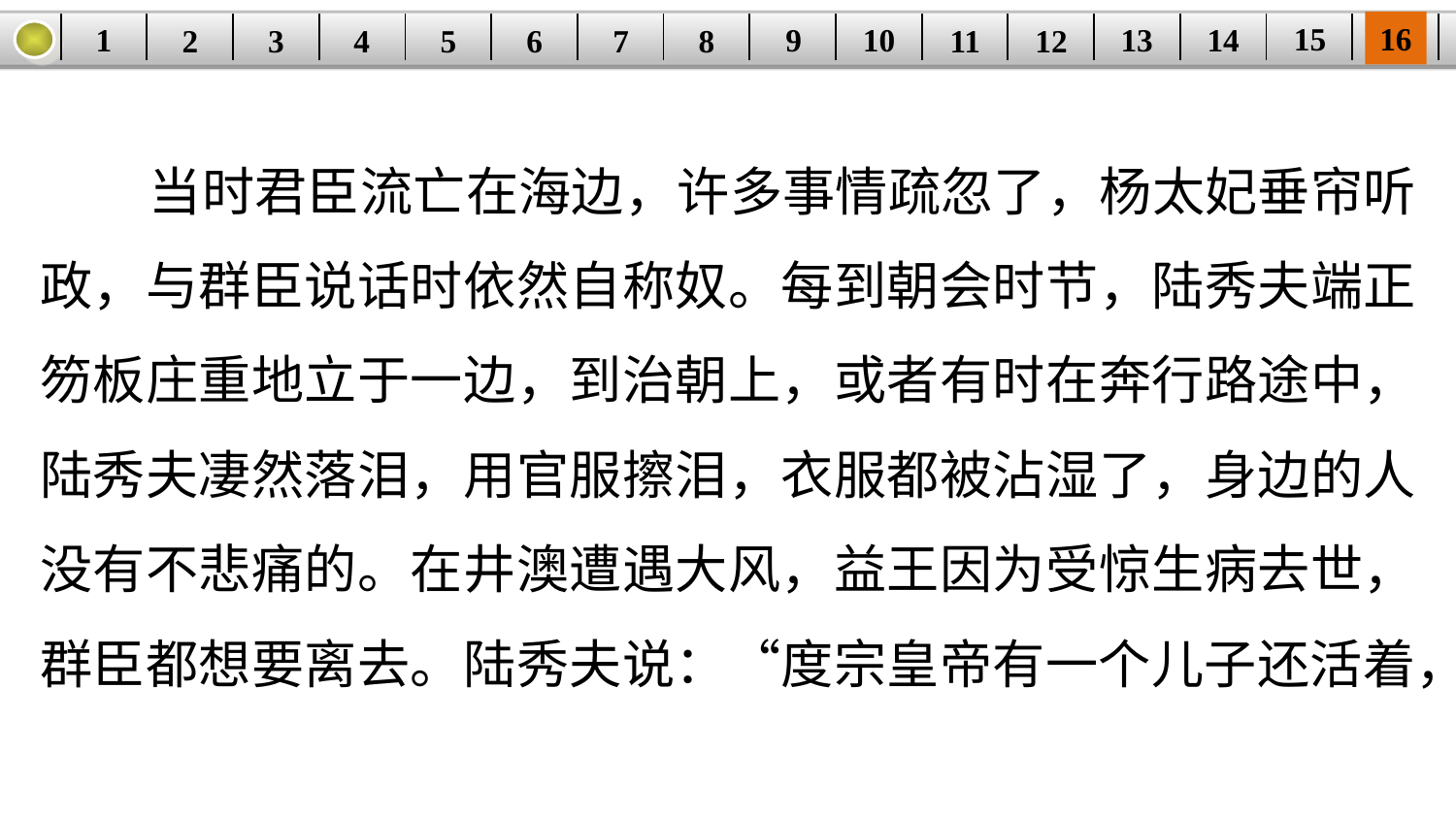

16

15
14
9
10
1
13
3
4
5
6
8
11
2
12
|  |  |  |  |  |  |  |  |  |  |  |  |  |  |  |  |
| --- | --- | --- | --- | --- | --- | --- | --- | --- | --- | --- | --- | --- | --- | --- | --- |
7

        当时君臣流亡在海边，许多事情疏忽了，杨太妃垂帘听政，与群臣说话时依然自称奴。每到朝会时节，陆秀夫端正笏板庄重地立于一边，到治朝上，或者有时在奔行路途中，陆秀夫凄然落泪，用官服擦泪，衣服都被沾湿了，身边的人没有不悲痛的。在井澳遭遇大风，益王因为受惊生病去世，群臣都想要离去。陆秀夫说：“度宗皇帝有一个儿子还活着，